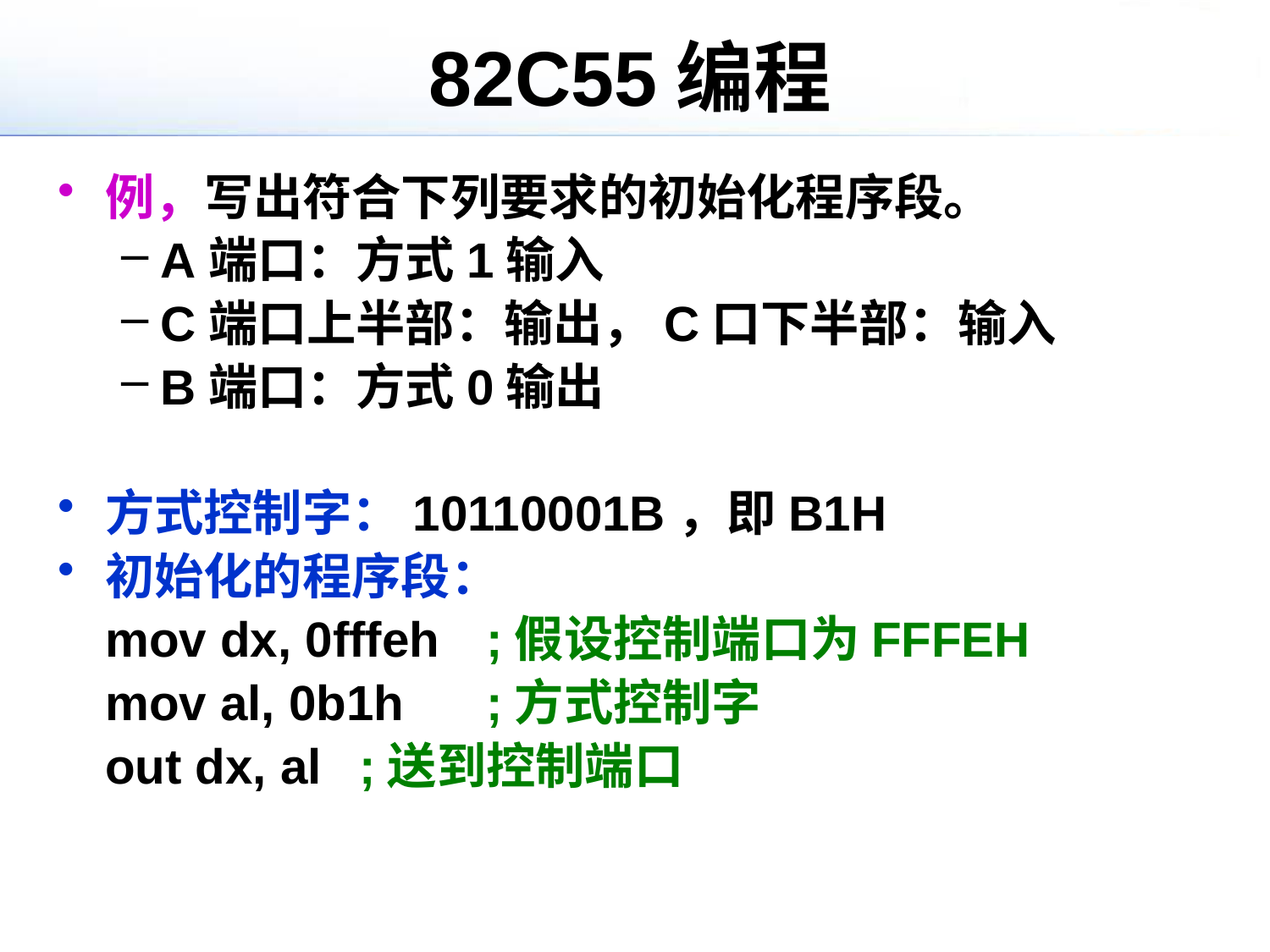

# 82C55编程
例，写出符合下列要求的初始化程序段。
A端口：方式1输入
C端口上半部：输出，C口下半部：输入
B端口：方式0输出

方式控制字：10110001B，即B1H
初始化的程序段：
	mov dx, 0fffeh	;假设控制端口为FFFEH
	mov al, 0b1h	;方式控制字
	out dx, al	;送到控制端口